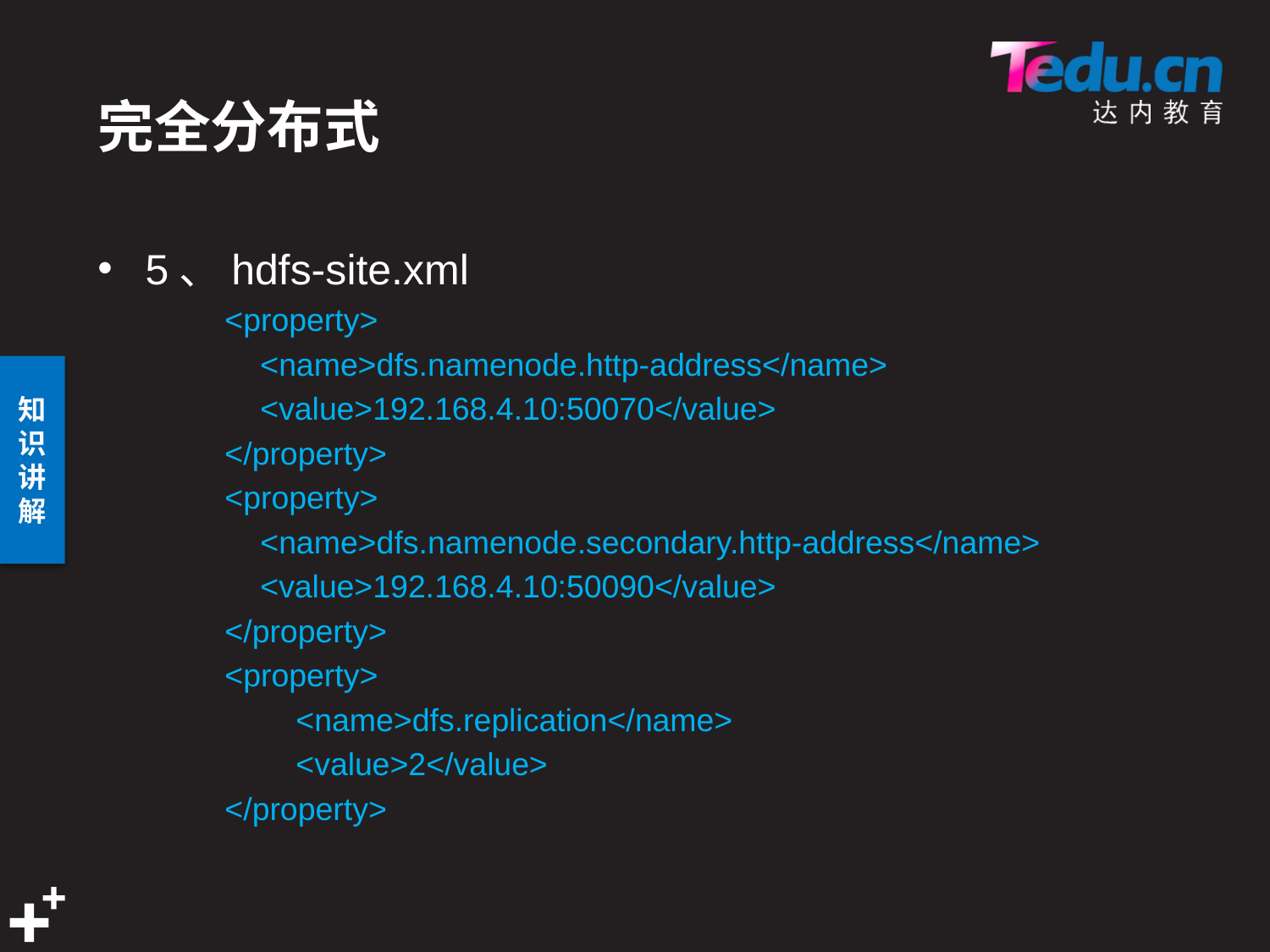

# 完全分布式
5、hdfs-site.xml
<property>
    <name>dfs.namenode.http-address</name>
    <value>192.168.4.10:50070</value>
</property>
<property>
    <name>dfs.namenode.secondary.http-address</name>
    <value>192.168.4.10:50090</value>
</property>
<property>
        <name>dfs.replication</name>
        <value>2</value>
</property>